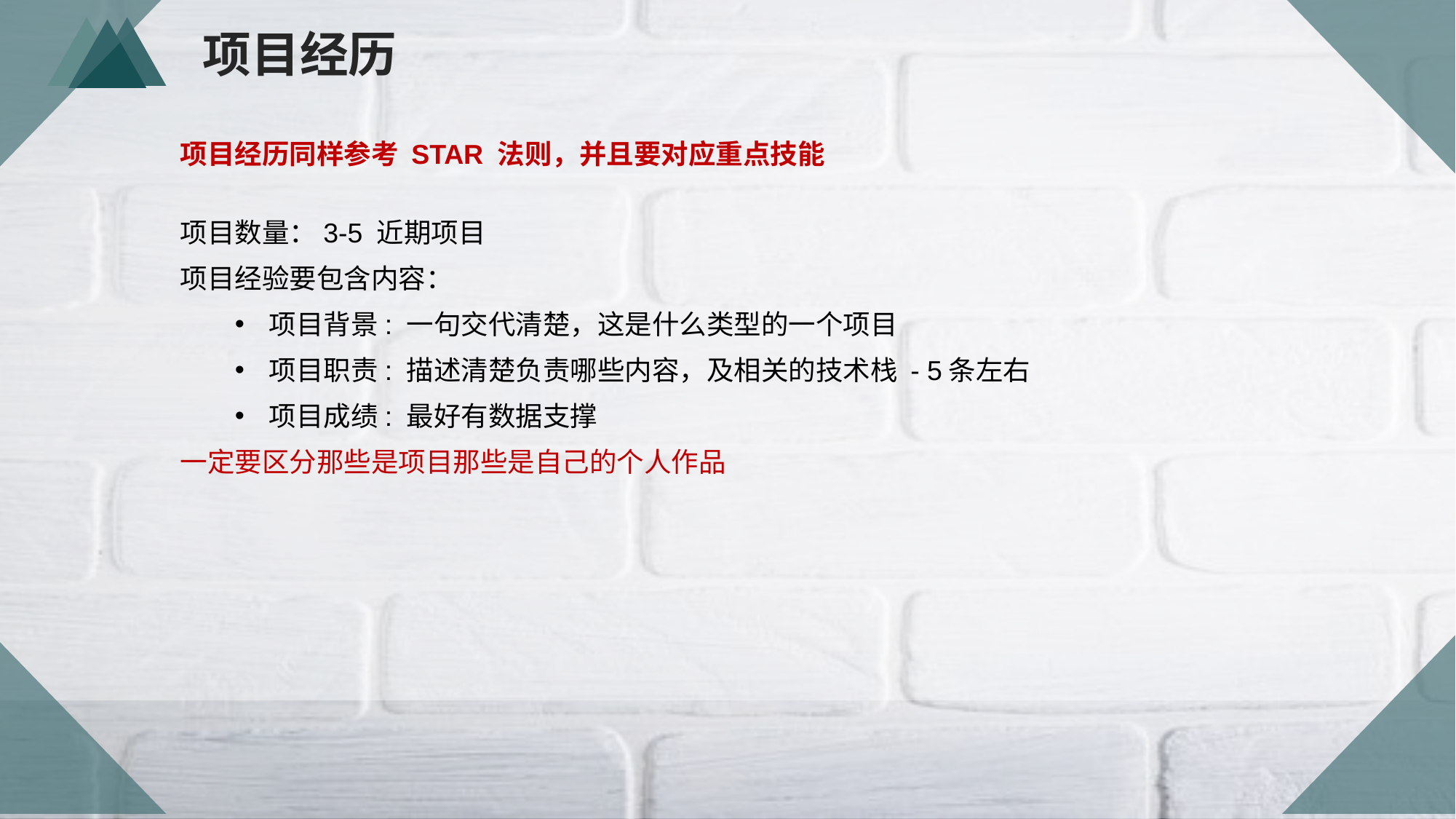

项目经历
项目经历同样参考 STAR 法则，并且要对应重点技能

项目数量：3-5 近期项目
项目经验要包含内容：
项目背景: 一句交代清楚，这是什么类型的一个项目
项目职责: 描述清楚负责哪些内容，及相关的技术栈 - 5条左右
项目成绩: 最好有数据支撑
一定要区分那些是项目那些是自己的个人作品